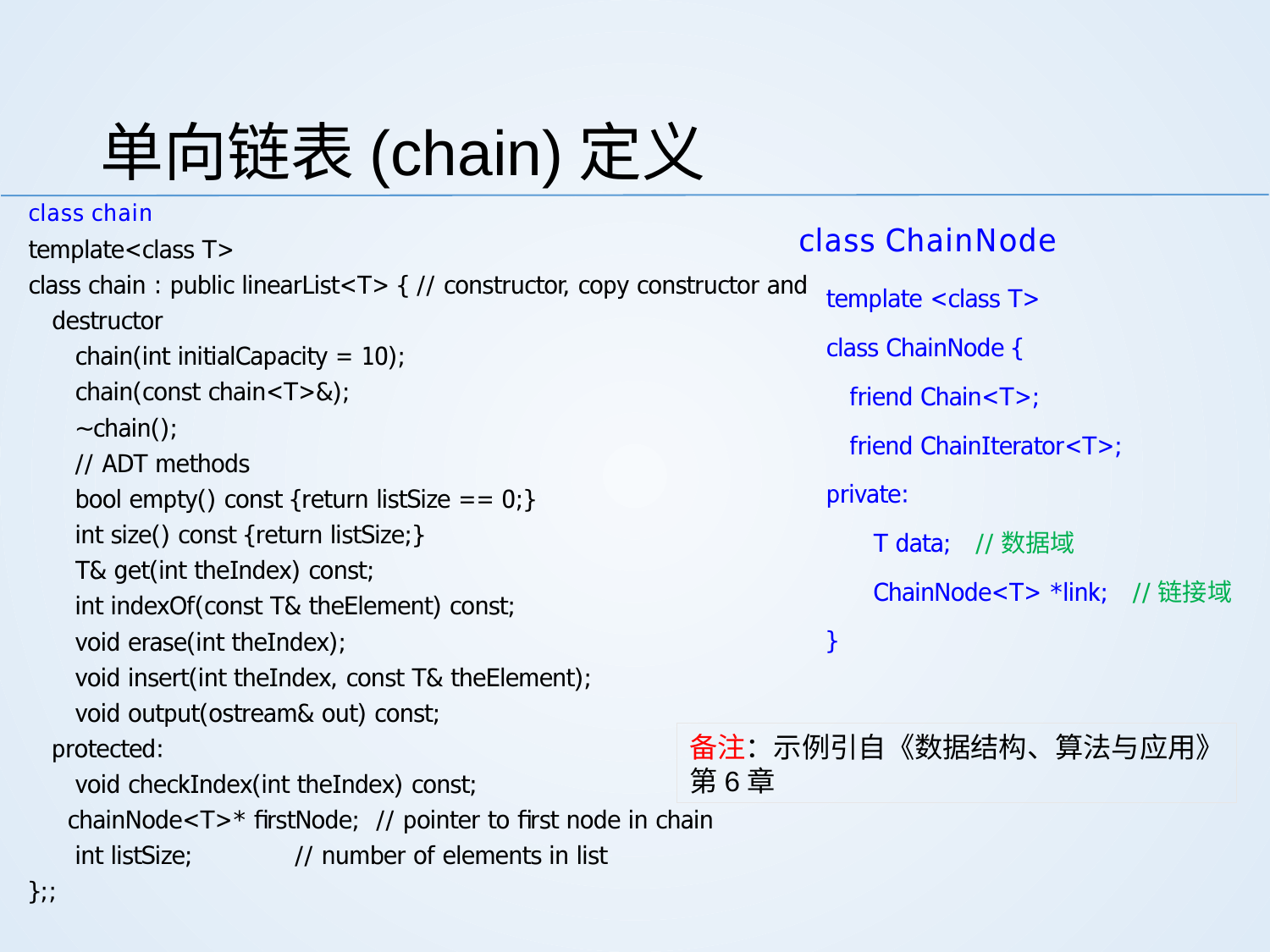

# 单向链表(chain)定义
class chain
class ChainNode
template<class T>
class chain : public linearList<T> { // constructor, copy constructor and destructor
      chain(int initialCapacity = 10);
      chain(const chain<T>&);
      ~chain();
      // ADT methods
      bool empty() const {return listSize == 0;}
      int size() const {return listSize;}
      T& get(int theIndex) const;
      int indexOf(const T& theElement) const;
      void erase(int theIndex);
      void insert(int theIndex, const T& theElement);
      void output(ostream& out) const;
   protected:
      void checkIndex(int theIndex) const;
  chainNode<T>* firstNode;  // pointer to first node in chain
      int listSize;             // number of elements in list
};;
template <class T>
class ChainNode {
   friend Chain<T>;
   friend ChainIterator<T>;
private:
      T data;   //数据域
      ChainNode<T> *link;   //链接域
}

备注：示例引自《数据结构、算法与应用》
第6章
26